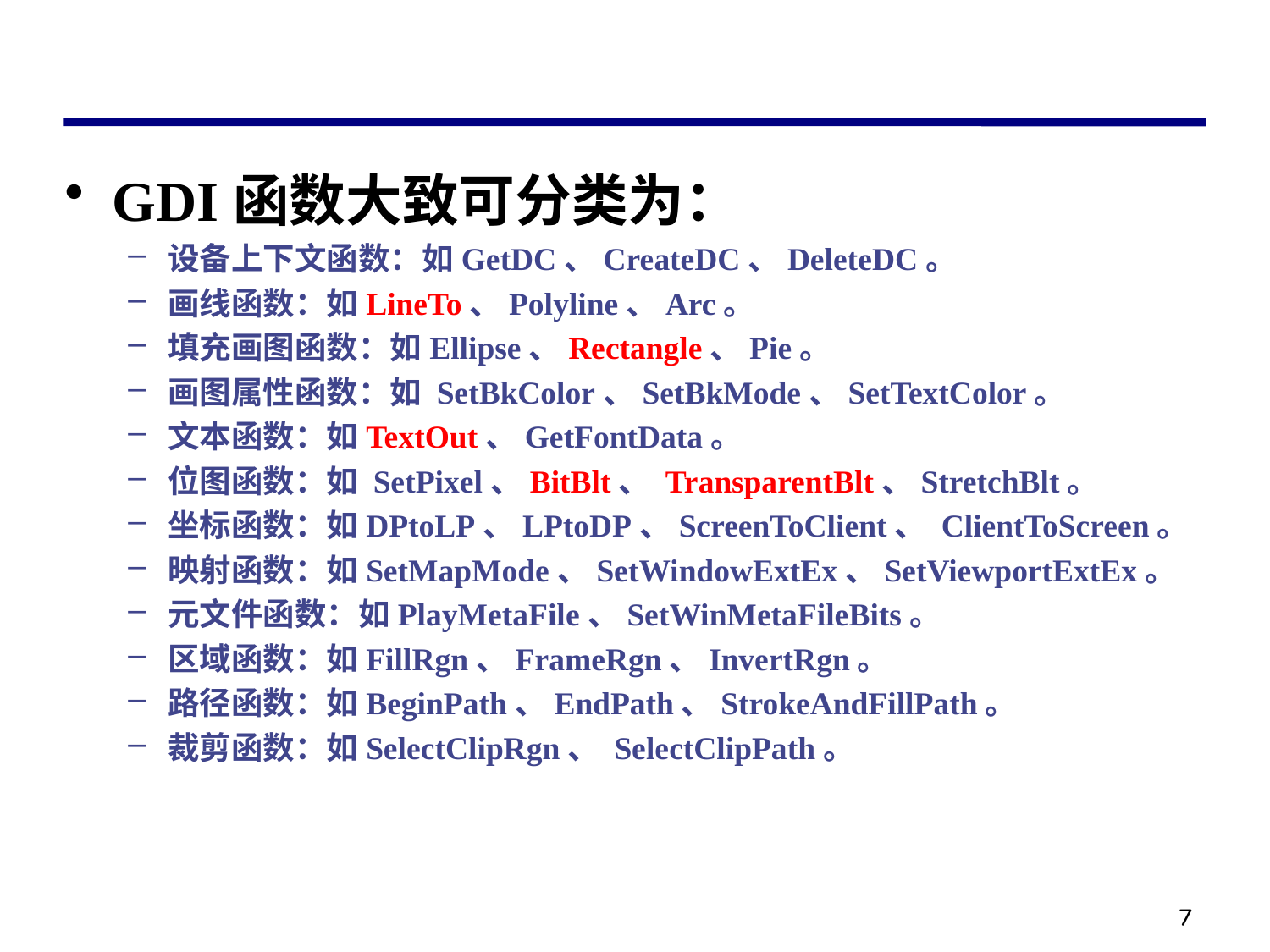

#
GDI函数大致可分类为：
设备上下文函数：如GetDC、CreateDC、DeleteDC。
画线函数：如LineTo、Polyline、Arc。
填充画图函数：如Ellipse、Rectangle、Pie。
画图属性函数：如 SetBkColor、SetBkMode、SetTextColor。
文本函数：如TextOut、GetFontData。
位图函数：如 SetPixel、BitBlt、 TransparentBlt、StretchBlt。
坐标函数：如DPtoLP、LPtoDP、ScreenToClient、 ClientToScreen。
映射函数：如SetMapMode、SetWindowExtEx、SetViewportExtEx。
元文件函数：如PlayMetaFile、SetWinMetaFileBits。
区域函数：如FillRgn、FrameRgn、InvertRgn。
路径函数：如BeginPath、EndPath、StrokeAndFillPath。
裁剪函数：如SelectClipRgn、 SelectClipPath。